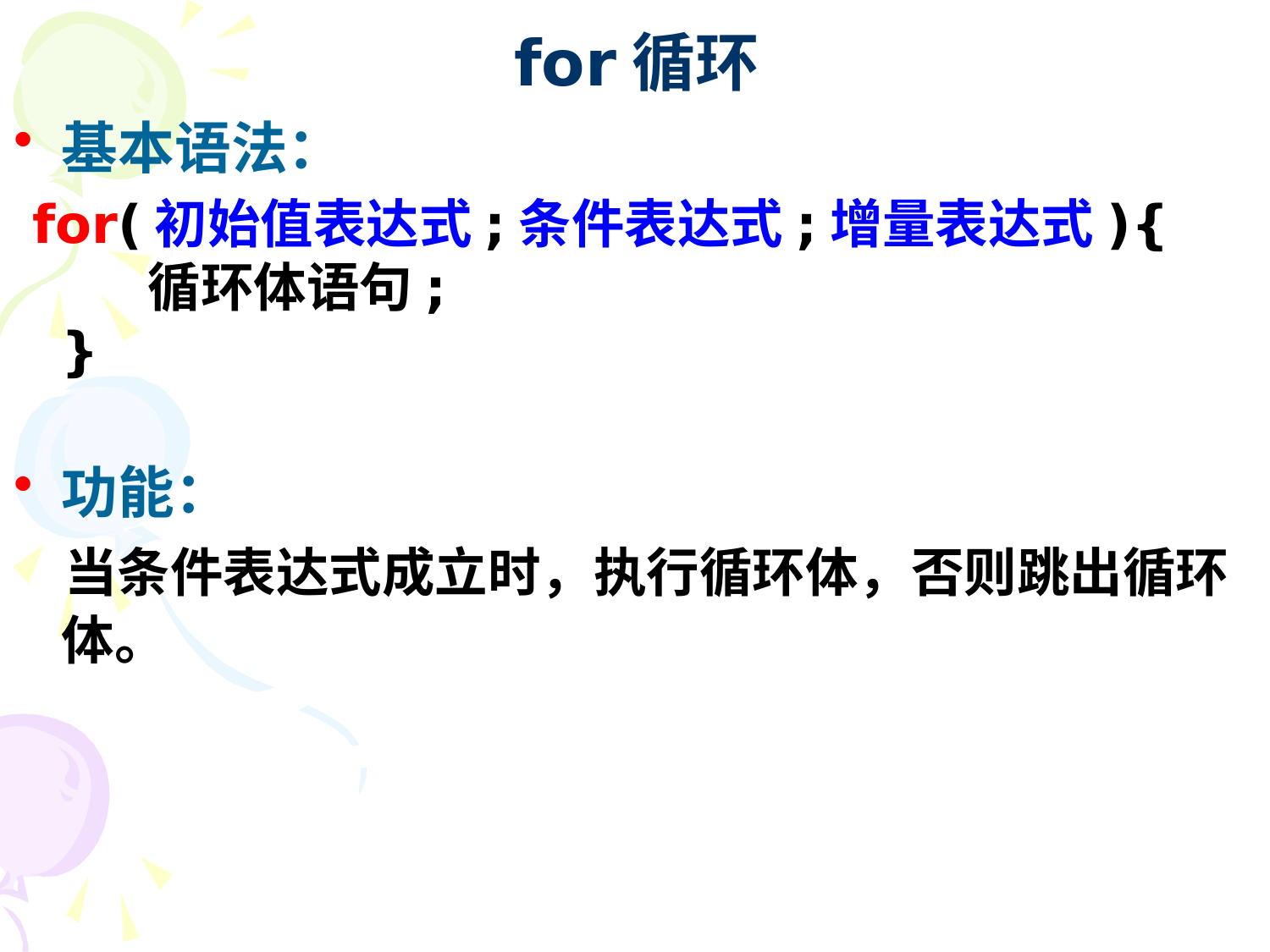

# for循环
基本语法：
 for(初始值表达式;条件表达式;增量表达式){
    循环体语句;
}

功能：
   当条件表达式成立时，执行循环体，否则跳出循环体。